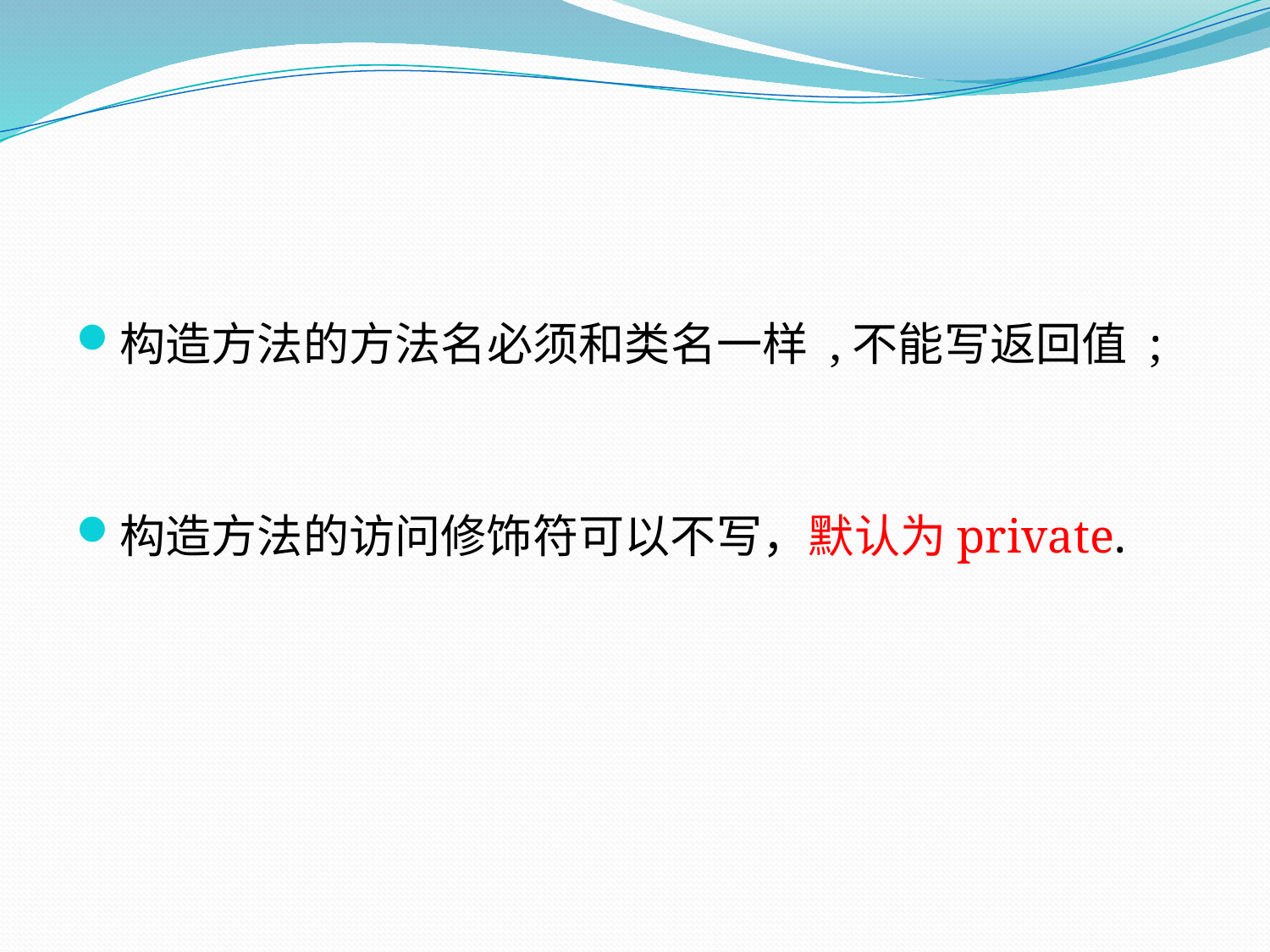

构造方法的方法名必须和类名一样 ,不能写返回值 ;

构造方法的访问修饰符可以不写，默认为private.